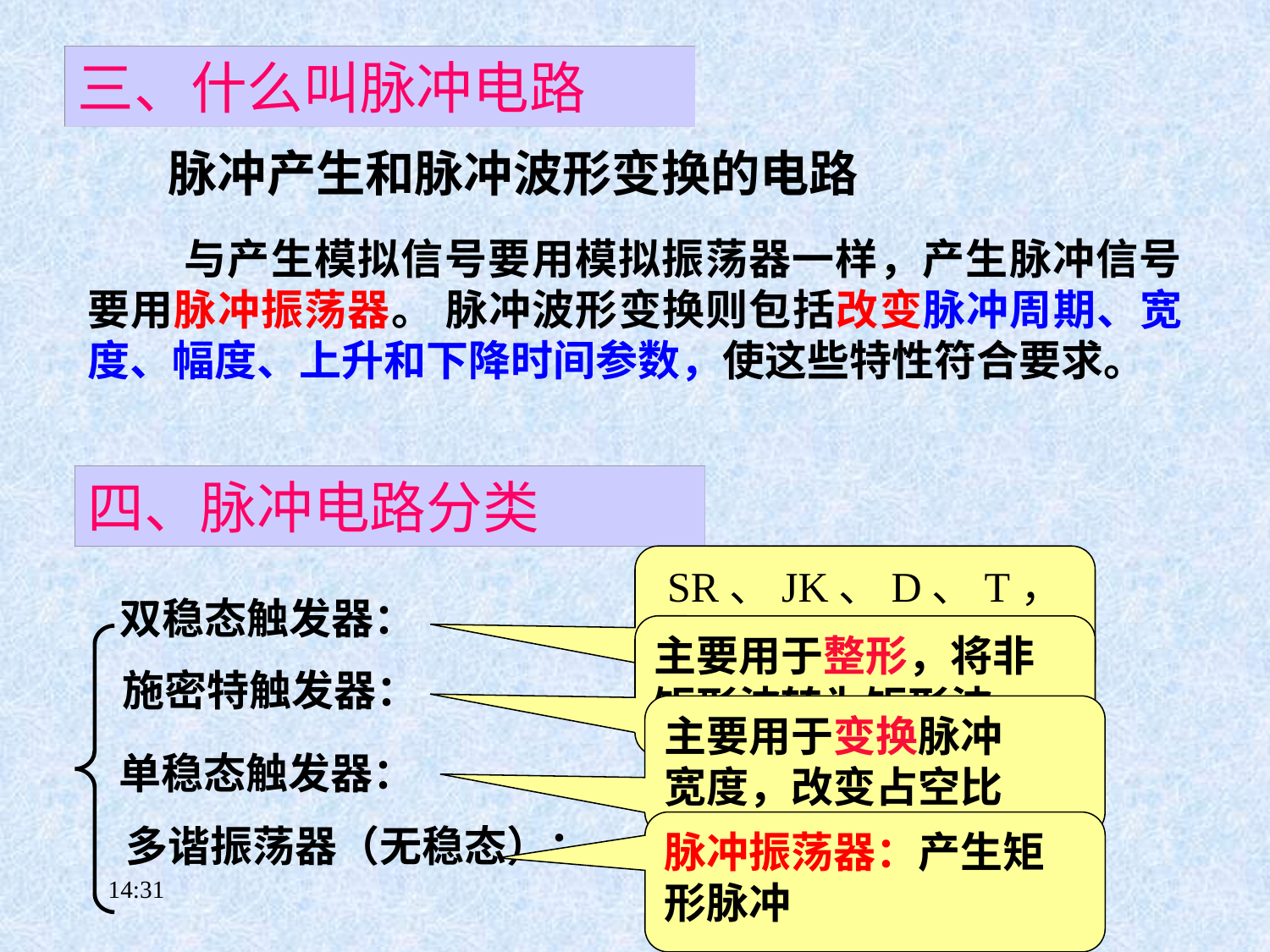

三、什么叫脉冲电路
脉冲产生和脉冲波形变换的电路
        与产生模拟信号要用模拟振荡器一样，产生脉冲信号要用脉冲振荡器。 脉冲波形变换则包括改变脉冲周期、宽度、幅度、上升和下降时间参数，使这些特性符合要求。
四、脉冲电路分类
SR、JK、D、T，主要用于变换脉冲周期
双稳态触发器：

施密特触发器：
单稳态触发器：
多谐振荡器（无稳态）：
主要用于整形，将非矩形波转为矩形波
主要用于变换脉冲
宽度，改变占空比
脉冲振荡器：产生矩形脉冲
14:31